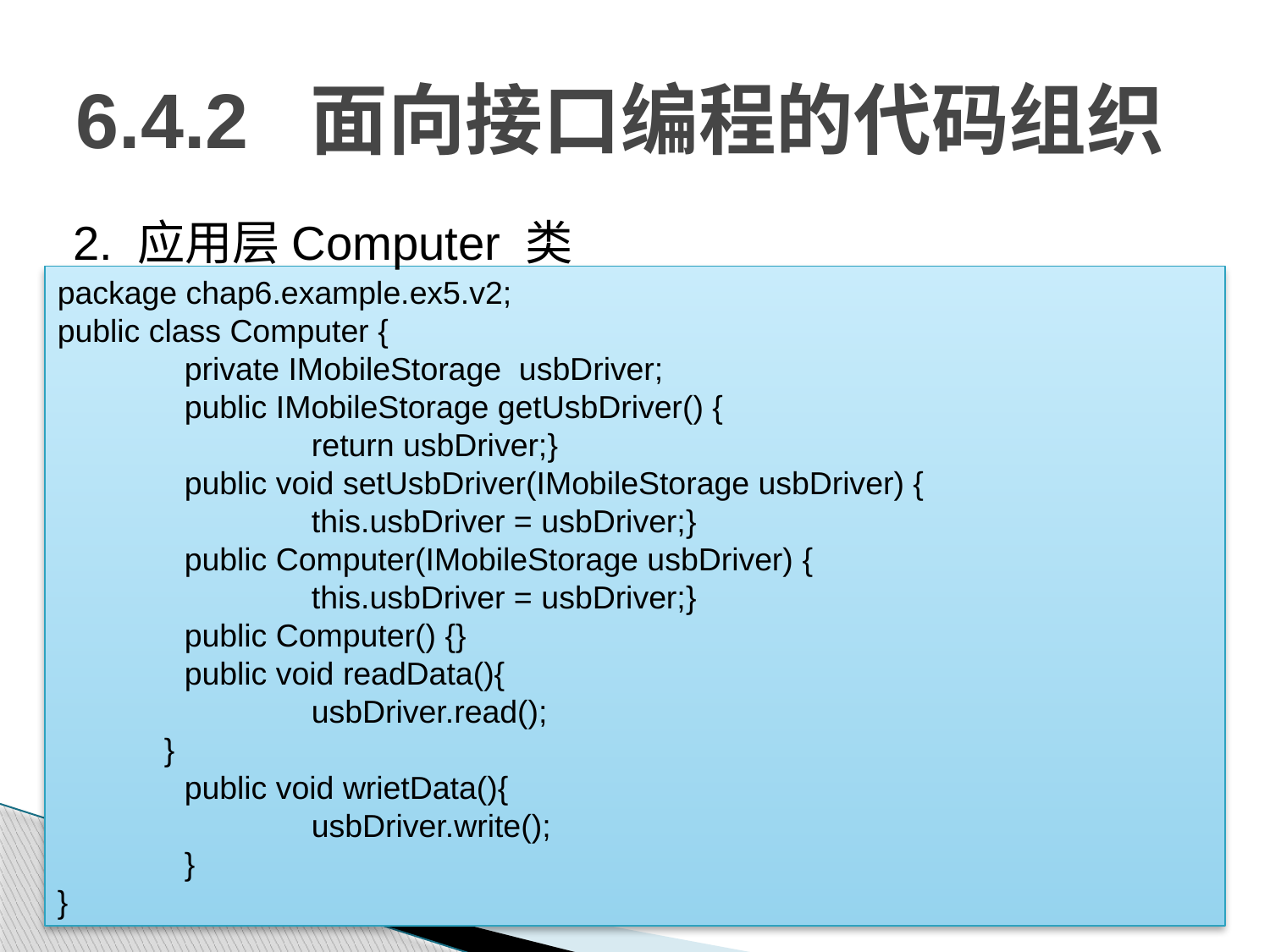

# 6.4.2  面向接口编程的代码组织
2. 应用层Computer 类
package chap6.example.ex5.v2;
public class Computer {
	private IMobileStorage  usbDriver;
	public IMobileStorage getUsbDriver() {
		return usbDriver;}
	public void setUsbDriver(IMobileStorage usbDriver) {
		this.usbDriver = usbDriver;}
	public Computer(IMobileStorage usbDriver) {
		this.usbDriver = usbDriver;}
	public Computer() {}
	public void readData(){
		usbDriver.read();
            }
	public void wrietData(){
		usbDriver.write();
	}
}